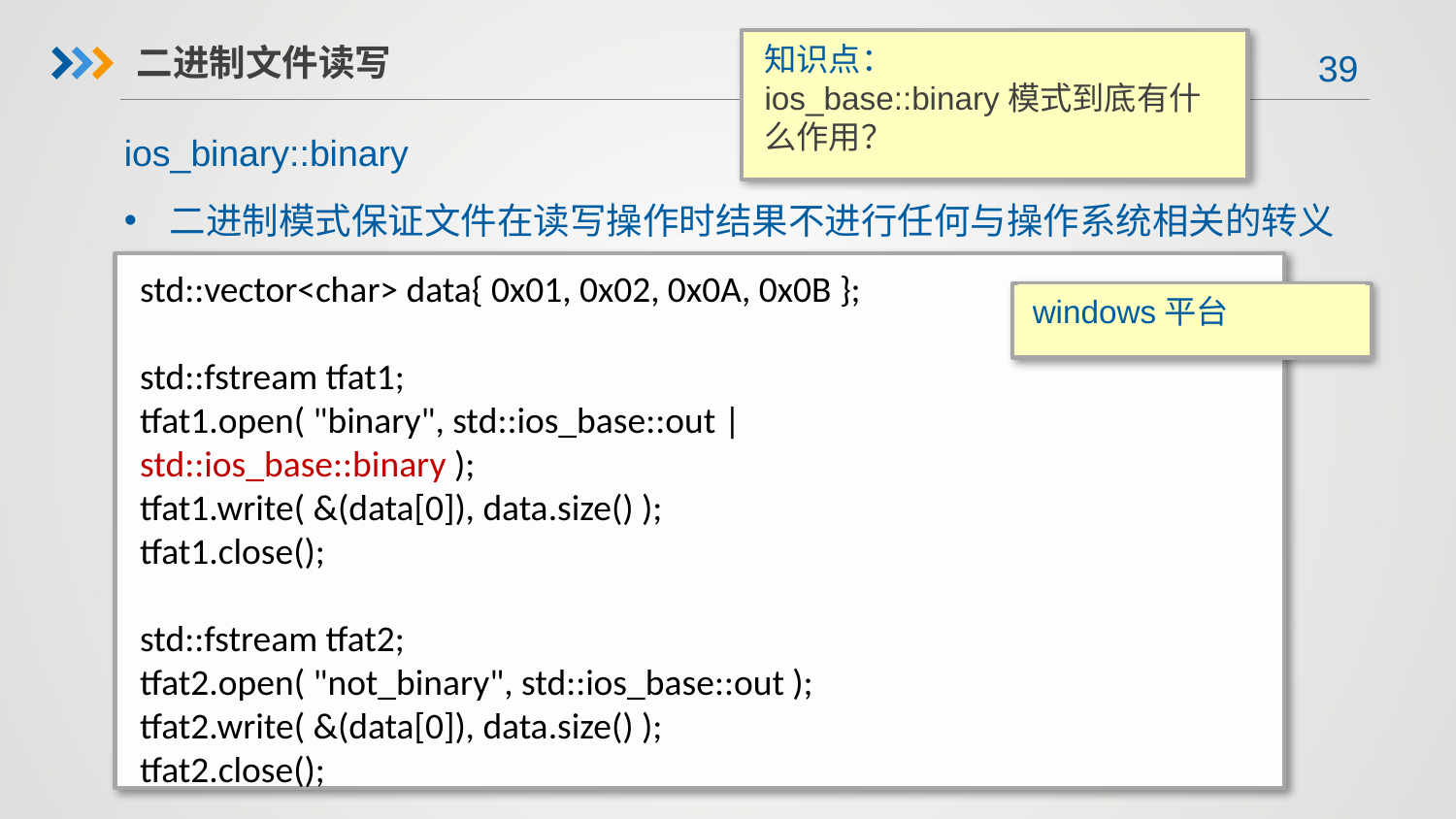

知识点：
ios_base::binary模式到底有什么作用？
二进制文件读写
ios_binary::binary
二进制模式保证文件在读写操作时结果不进行任何与操作系统相关的转义

std::vector<char> data{ 0x01, 0x02, 0x0A, 0x0B };

std::fstream tfat1;
tfat1.open( "binary", std::ios_base::out | std::ios_base::binary );
tfat1.write( &(data[0]), data.size() );
tfat1.close();

std::fstream tfat2;
tfat2.open( "not_binary", std::ios_base::out );
tfat2.write( &(data[0]), data.size() );
tfat2.close();

windows平台